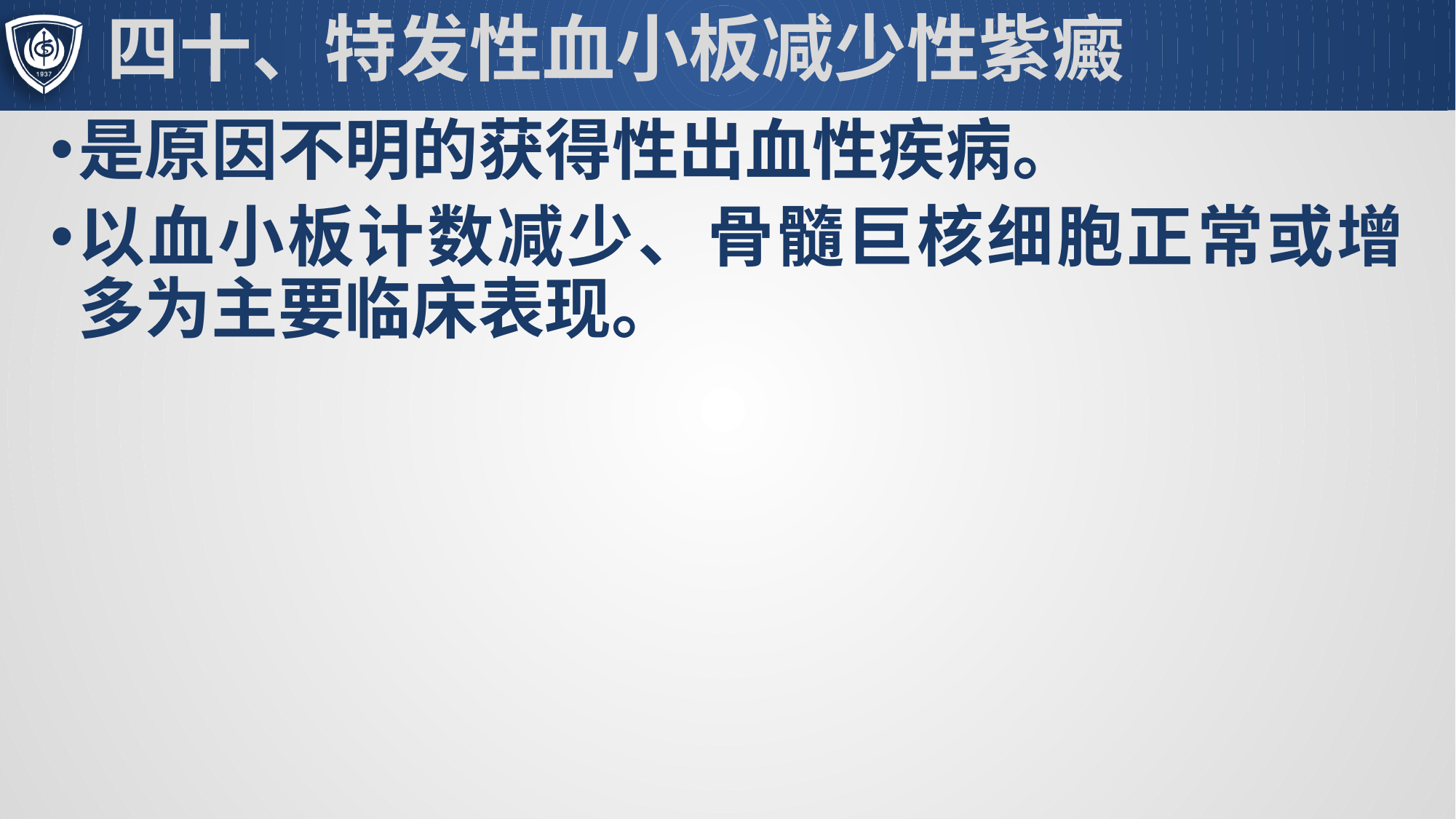

# 四十、特发性血小板减少性紫癜
是原因不明的获得性出血性疾病。
以血小板计数减少、骨髓巨核细胞正常或增多为主要临床表现。